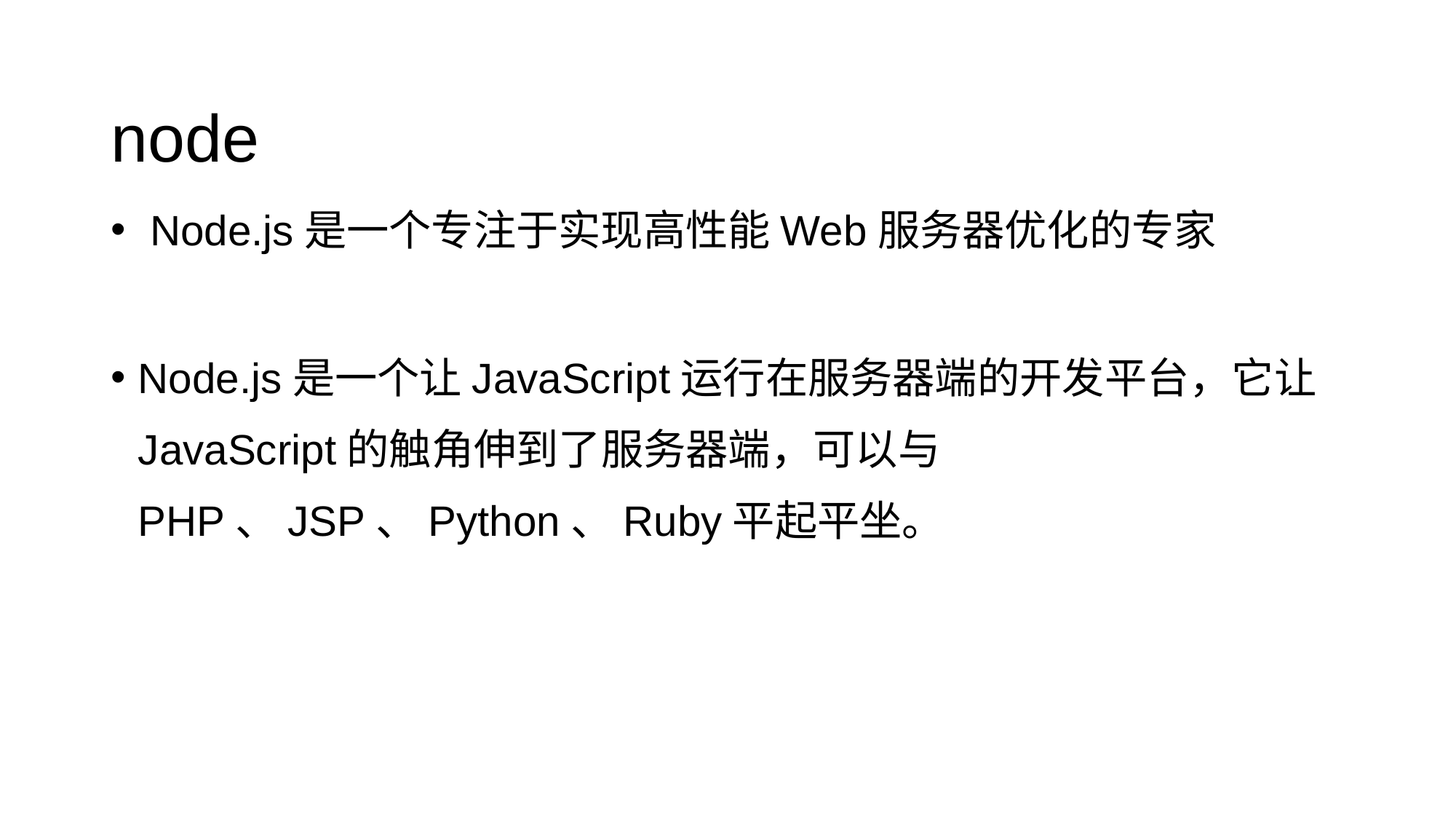

# node
 Node.js是一个专注于实现高性能Web服务器优化的专家

Node.js是一个让JavaScript运行在服务器端的开发平台，它让JavaScript的触角伸到了服务器端，可以与PHP、JSP、Python、Ruby平起平坐。